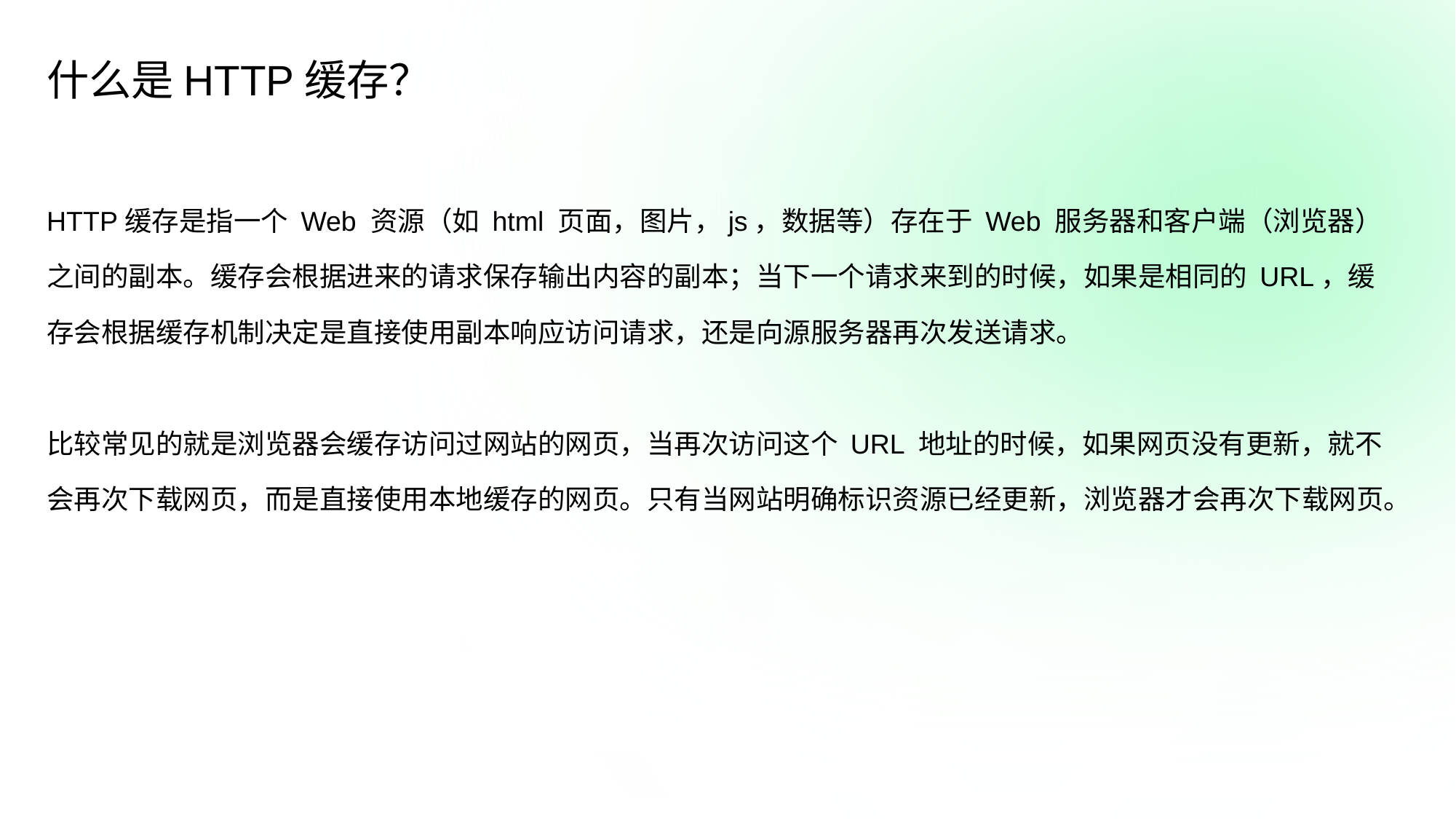

什么是HTTP缓存？
HTTP缓存是指一个 Web 资源（如 html 页面，图片，js，数据等）存在于 Web 服务器和客户端（浏览器）之间的副本。缓存会根据进来的请求保存输出内容的副本；当下一个请求来到的时候，如果是相同的 URL，缓存会根据缓存机制决定是直接使用副本响应访问请求，还是向源服务器再次发送请求。

比较常见的就是浏览器会缓存访问过网站的网页，当再次访问这个 URL 地址的时候，如果网页没有更新，就不会再次下载网页，而是直接使用本地缓存的网页。只有当网站明确标识资源已经更新，浏览器才会再次下载网页。